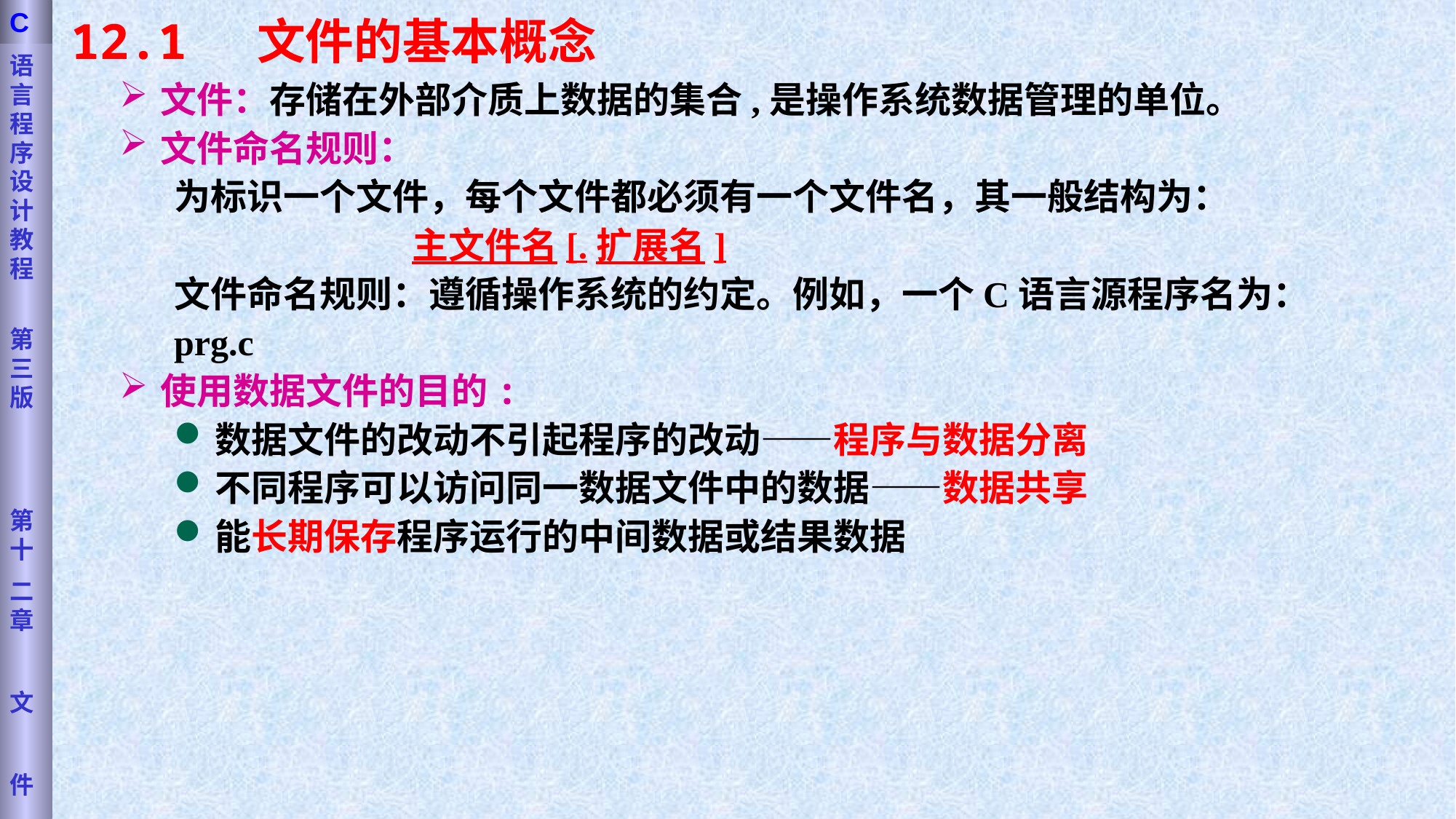

语言程序设计教程
第三版

第十
二章

文

件
C
12.1  文件的基本概念
文件：存储在外部介质上数据的集合,是操作系统数据管理的单位。
文件命名规则：
为标识一个文件，每个文件都必须有一个文件名，其一般结构为：
                            主文件名[.扩展名]
文件命名规则：遵循操作系统的约定。例如，一个C语言源程序名为：prg.c
使用数据文件的目的:
数据文件的改动不引起程序的改动——程序与数据分离
不同程序可以访问同一数据文件中的数据——数据共享
能长期保存程序运行的中间数据或结果数据